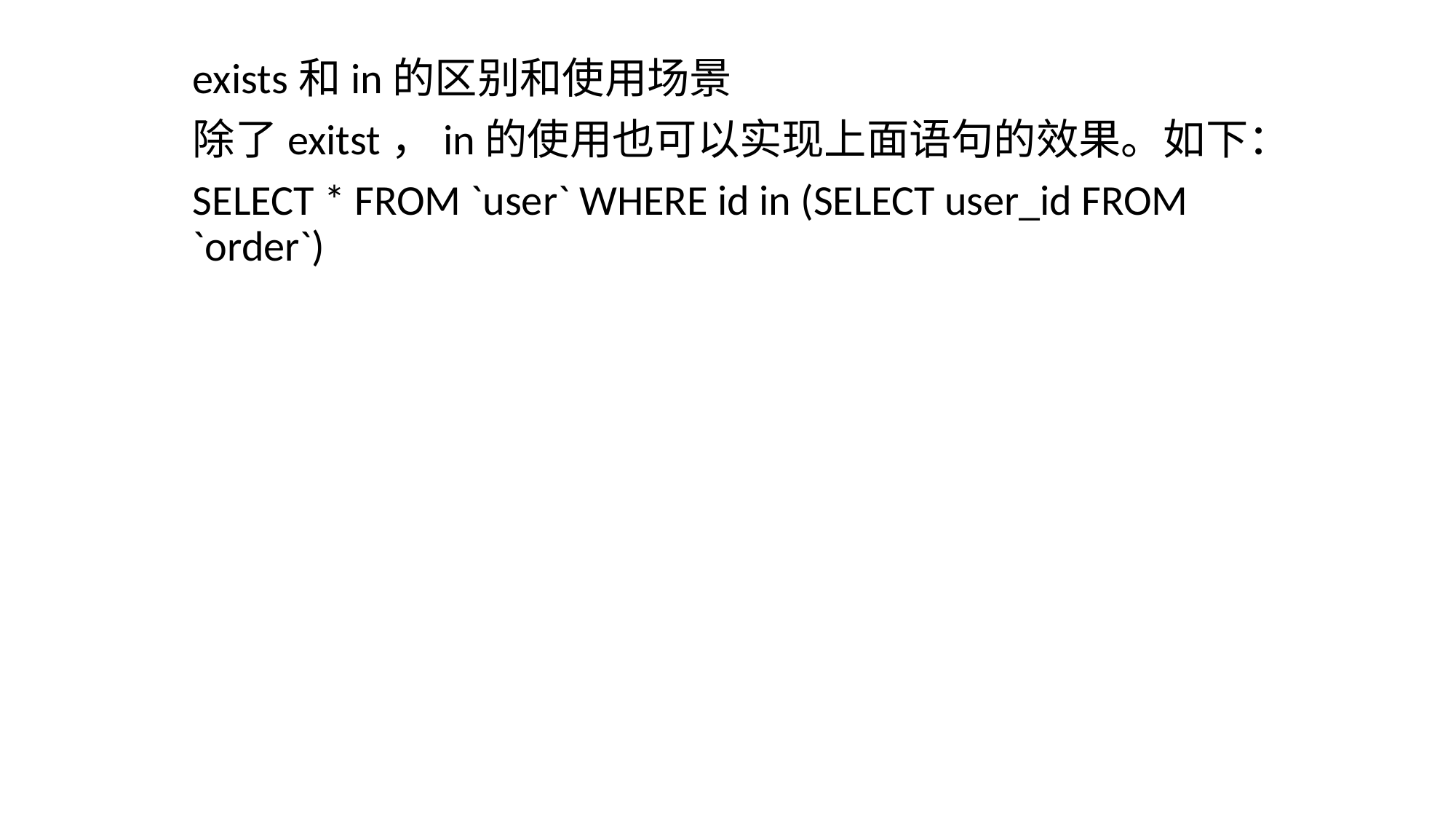

exists和in的区别和使用场景
除了exitst，in的使用也可以实现上面语句的效果。如下：
SELECT * FROM `user` WHERE id in (SELECT user_id FROM `order`)